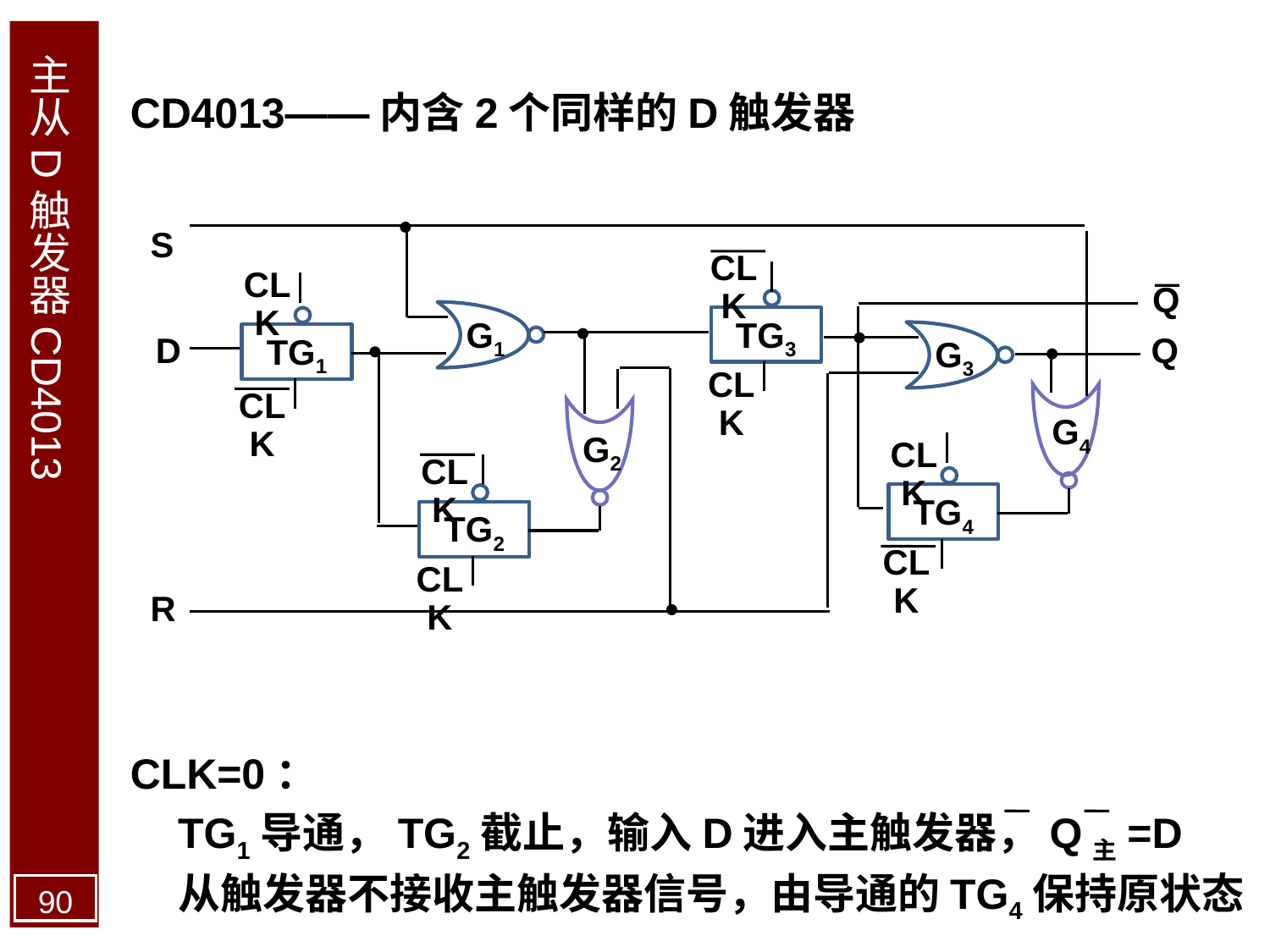

# 主从D触发器CD4013
CD4013——内含2个同样的D触发器
S

CLK

CLK
Q

G1

TG3

TG1
G3
D

Q

CLK
CLK

G4

G2
CLK
CLK

TG4

TG2
CLK

CLK
R

CLK=0：
	TG1导通，TG2截止，输入D进入主触发器，Q主=D
	从触发器不接收主触发器信号，由导通的TG4保持原状态

90